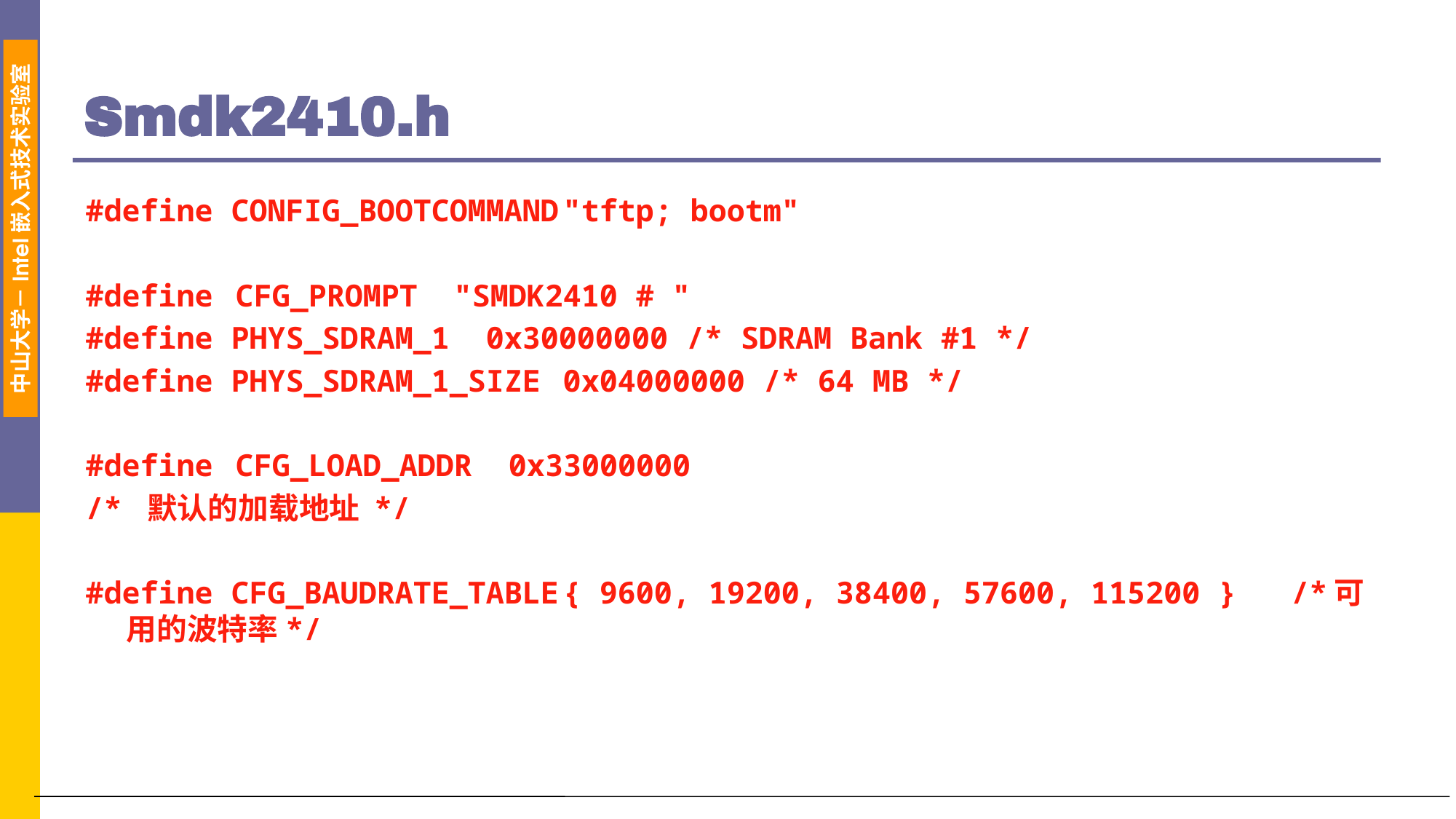

# Smdk2410.h
#define CONFIG_BOOTCOMMAND	"tftp; bootm"

#define	CFG_PROMPT	"SMDK2410 # "
#define PHYS_SDRAM_1  0x30000000 /* SDRAM Bank #1 */
#define PHYS_SDRAM_1_SIZE	0x04000000 /* 64 MB */

#define	CFG_LOAD_ADDR  0x33000000
/* 默认的加载地址 */

#define CFG_BAUDRATE_TABLE	{ 9600, 19200, 38400, 57600, 115200 }   /*可用的波特率*/